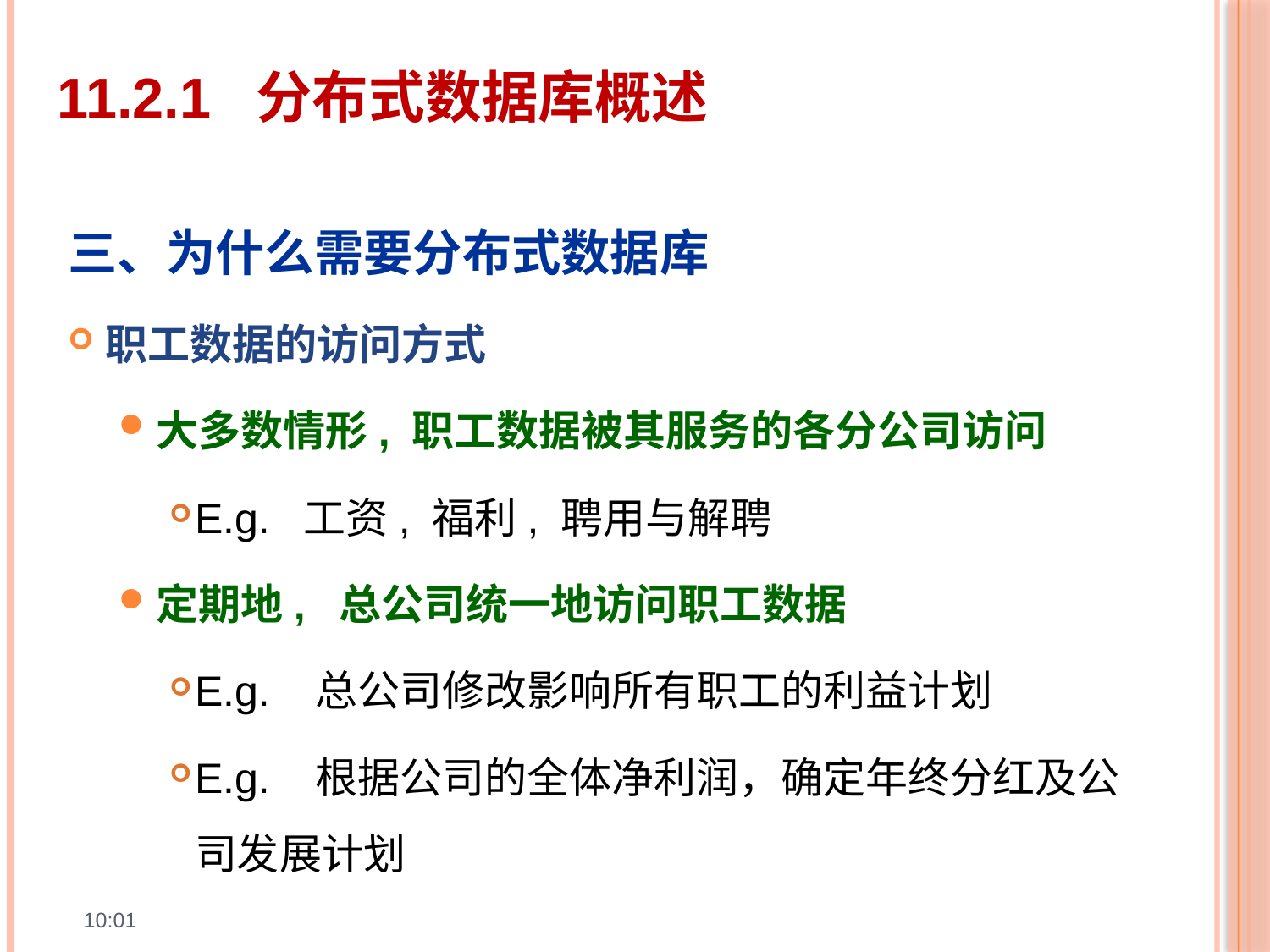

# 11.2.1  分布式数据库概述
三、为什么需要分布式数据库
职工数据的访问方式
大多数情形, 职工数据被其服务的各分公司访问
E.g.  工资, 福利, 聘用与解聘
定期地,  总公司统一地访问职工数据
E.g.   总公司修改影响所有职工的利益计划
E.g.   根据公司的全体净利润，确定年终分红及公司发展计划
10:01